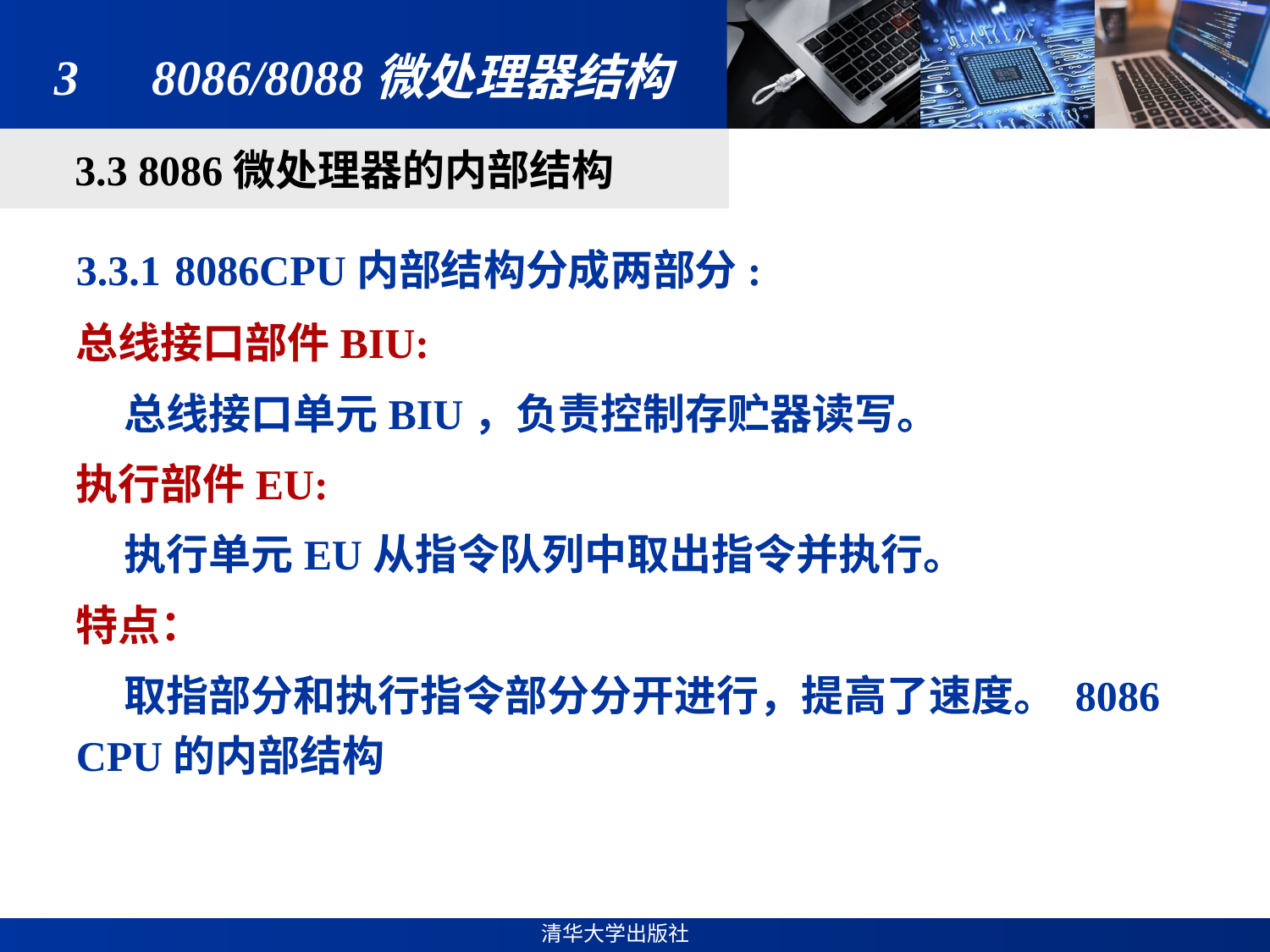

# 3　8086/8088微处理器结构
3.3 8086微处理器的内部结构
3.3.1 8086CPU内部结构分成两部分:
总线接口部件BIU:
    总线接口单元BIU，负责控制存贮器读写。
执行部件EU:
    执行单元EU从指令队列中取出指令并执行。
特点：
    取指部分和执行指令部分分开进行，提高了速度。 8086 CPU的内部结构